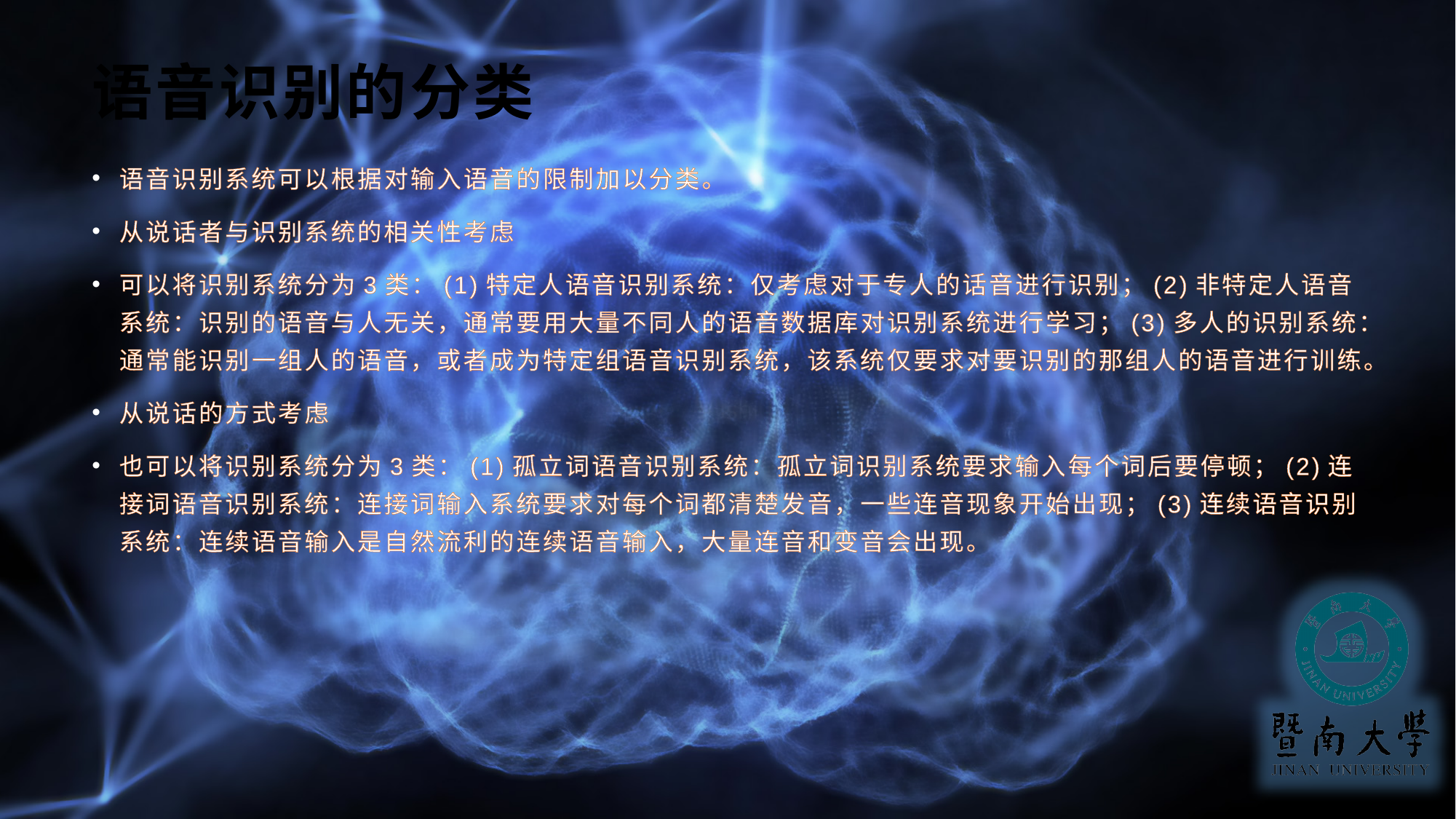

# 语音识别的分类
语音识别系统可以根据对输入语音的限制加以分类。
从说话者与识别系统的相关性考虑
可以将识别系统分为3类：(1)特定人语音识别系统：仅考虑对于专人的话音进行识别；(2)非特定人语音系统：识别的语音与人无关，通常要用大量不同人的语音数据库对识别系统进行学习；(3)多人的识别系统：通常能识别一组人的语音，或者成为特定组语音识别系统，该系统仅要求对要识别的那组人的语音进行训练。
从说话的方式考虑
也可以将识别系统分为3类：(1)孤立词语音识别系统：孤立词识别系统要求输入每个词后要停顿；(2)连接词语音识别系统：连接词输入系统要求对每个词都清楚发音，一些连音现象开始出现；(3)连续语音识别系统：连续语音输入是自然流利的连续语音输入，大量连音和变音会出现。